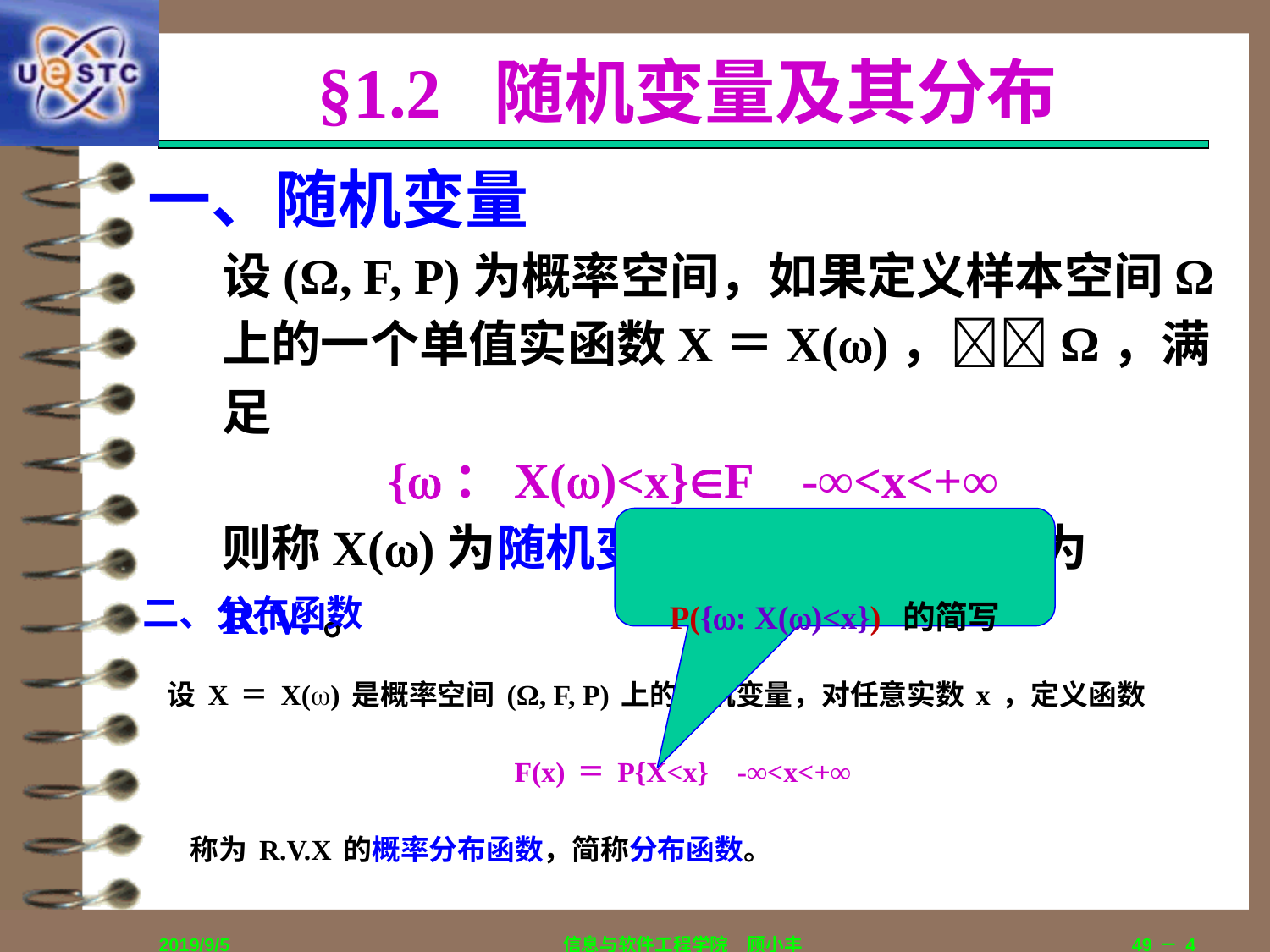

# §1.2  随机变量及其分布
一、随机变量
	设(Ω, F, P)为概率空间，如果定义样本空间Ω上的一个单值实函数X＝X(ω)，ω∈Ω，满足
{ω：X(ω)<x}∈F    -∞<x<+∞
	则称X(ω)为随机变量。随机变量缩写为R.V.。
P({ω: X(ω)<x}) 的简写
二、分布函数
  设X＝X(ω)是概率空间(Ω, F, P)上的随机变量，对任意实数x，定义函数
F(x)＝P{X<x}    -∞<x<+∞
	称为R.V.X的概率分布函数，简称分布函数。
2019/9/5
信息与软件工程学院　顾小丰
49－4